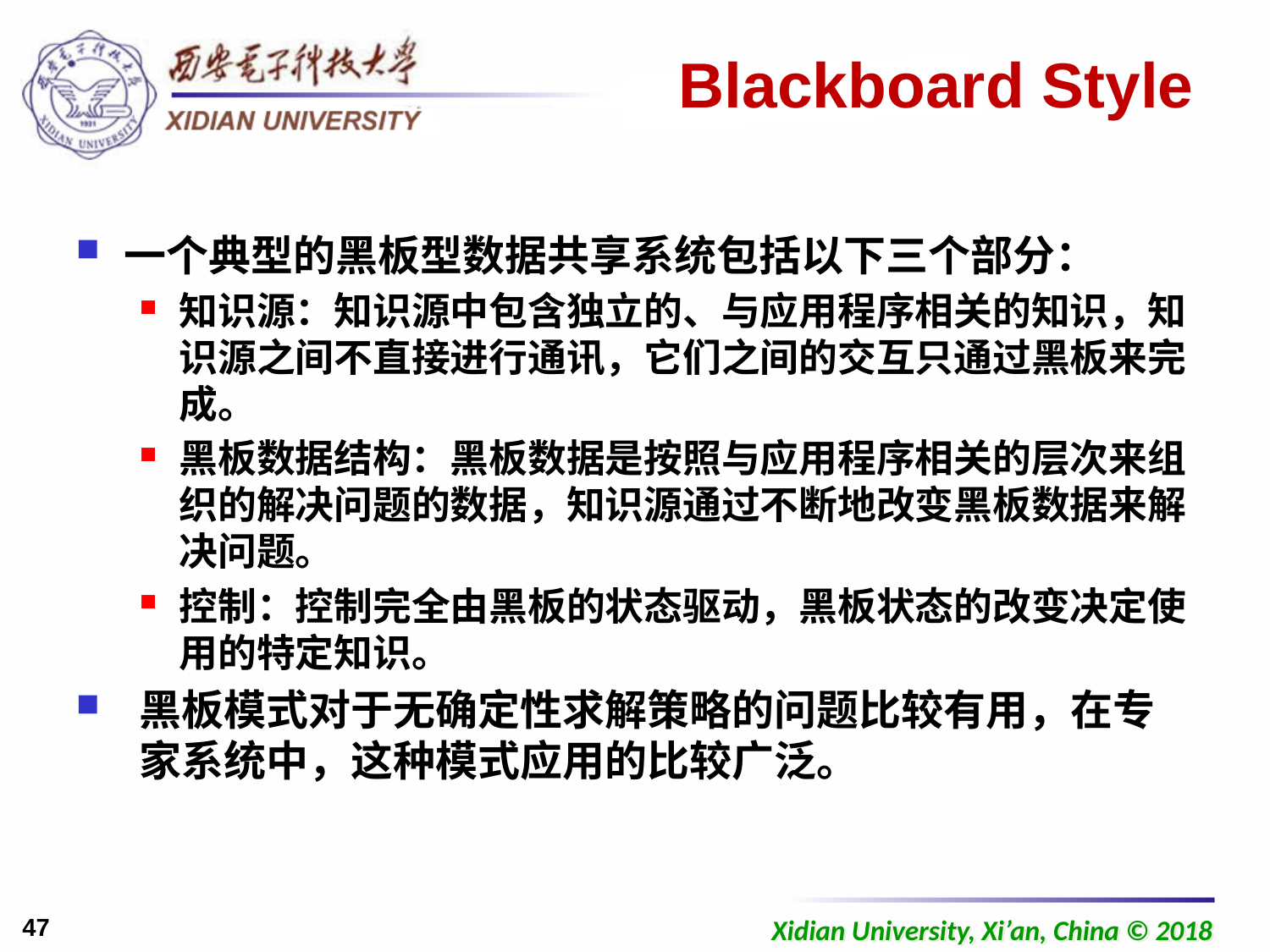

# Blackboard Style
一个典型的黑板型数据共享系统包括以下三个部分：
知识源：知识源中包含独立的、与应用程序相关的知识，知识源之间不直接进行通讯，它们之间的交互只通过黑板来完成。
黑板数据结构：黑板数据是按照与应用程序相关的层次来组织的解决问题的数据，知识源通过不断地改变黑板数据来解决问题。
控制：控制完全由黑板的状态驱动，黑板状态的改变决定使用的特定知识。
黑板模式对于无确定性求解策略的问题比较有用，在专家系统中，这种模式应用的比较广泛。